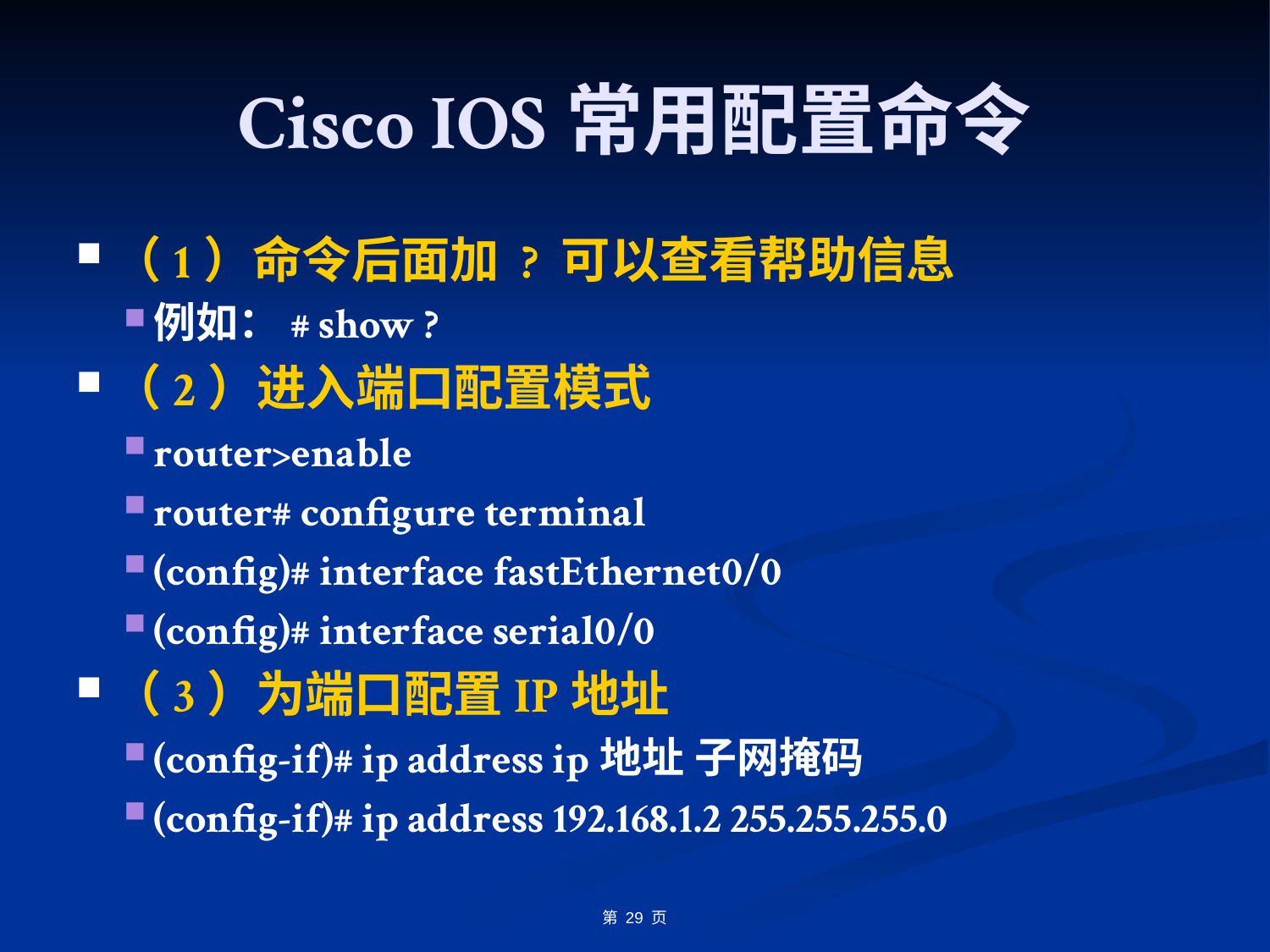

# Cisco IOS常用配置命令
（1）命令后面加 ? 可以查看帮助信息
例如：# show ?
（2）进入端口配置模式
router>enable
router# configure terminal
(config)# interface fastEthernet0/0
(config)# interface serial0/0
（3）为端口配置IP地址
(config-if)# ip address ip地址 子网掩码
(config-if)# ip address 192.168.1.2 255.255.255.0

第 29 页